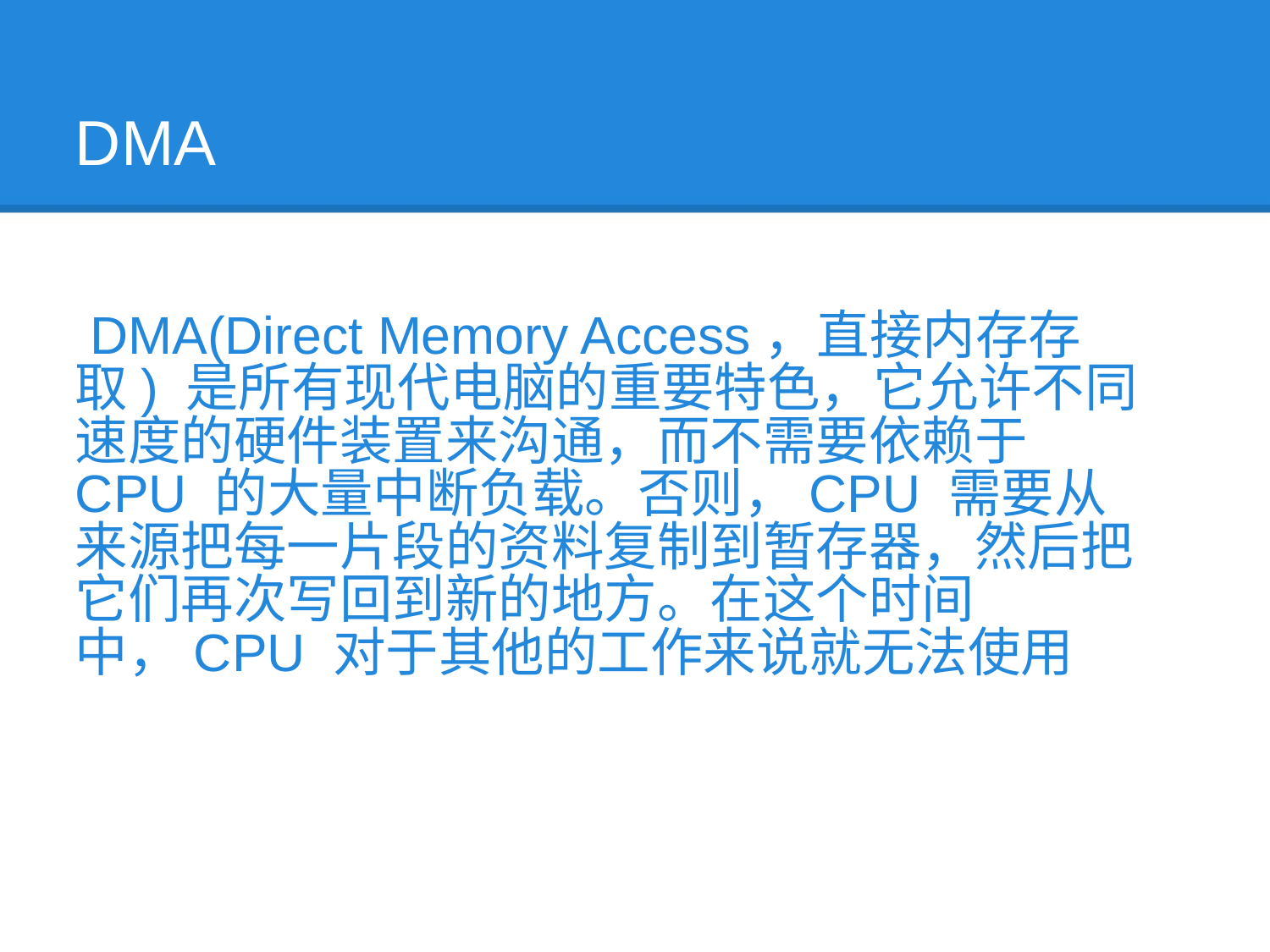

DMA
 DMA(Direct Memory Access，直接内存存取) 是所有现代电脑的重要特色，它允许不同速度的硬件装置来沟通，而不需要依赖于 CPU 的大量中断负载。否则，CPU 需要从来源把每一片段的资料复制到暂存器，然后把它们再次写回到新的地方。在这个时间中，CPU 对于其他的工作来说就无法使用